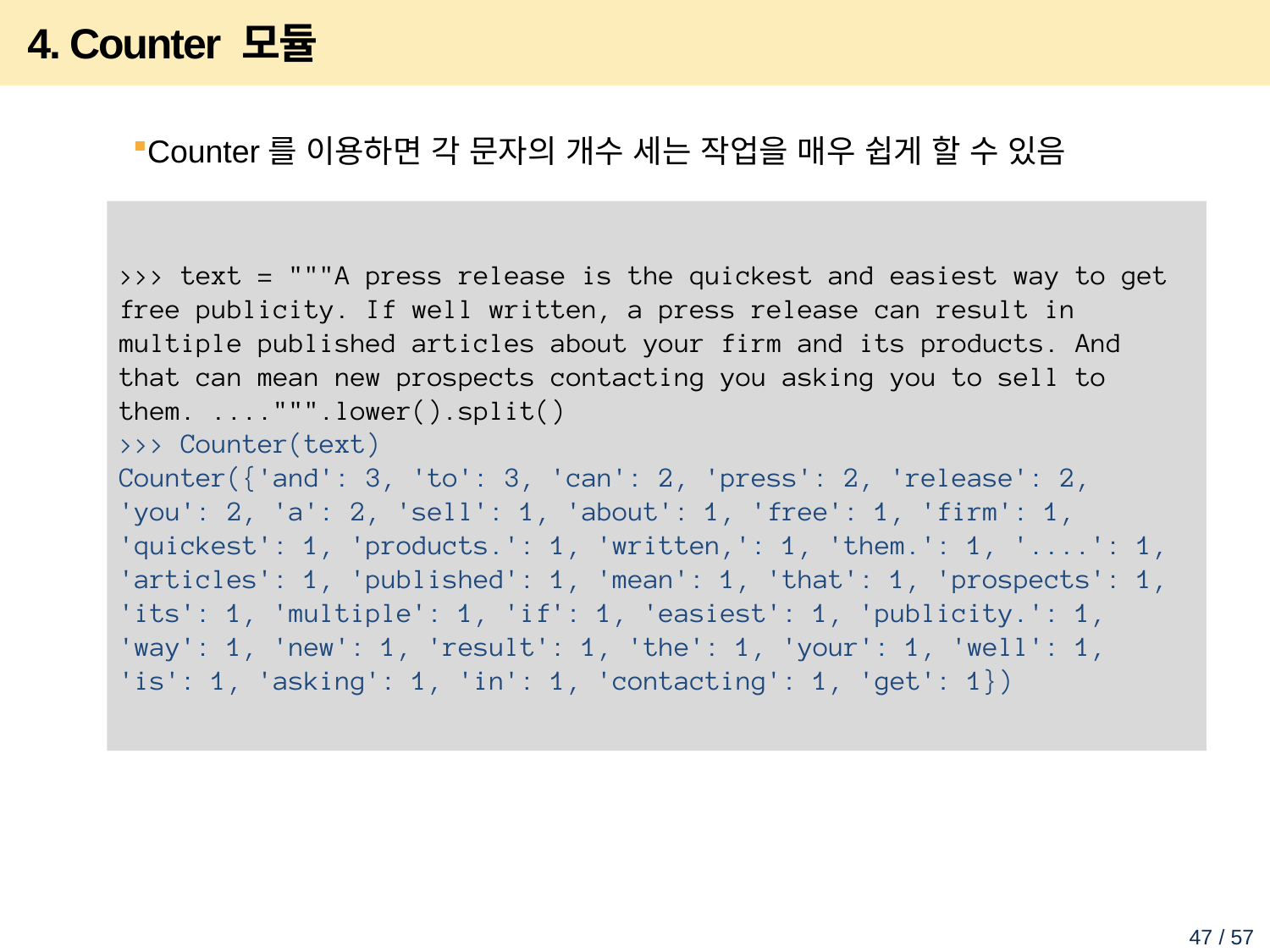

# 4. Counter 모듈
Counter를 이용하면 각 문자의 개수 세는 작업을 매우 쉽게 할 수 있음

>>> text = """A press release is the quickest and easiest way to get free publicity. If well written, a press release can result in multiple published articles about your firm and its products. And that can mean new prospects contacting you asking you to sell to them. ....""".lower().split()
>>> Counter(text)
Counter({'and': 3, 'to': 3, 'can': 2, 'press': 2, 'release': 2, 'you': 2, 'a': 2, 'sell': 1, 'about': 1, 'free': 1, 'firm': 1, 'quickest': 1, 'products.': 1, 'written,': 1, 'them.': 1, '....': 1, 'articles': 1, 'published': 1, 'mean': 1, 'that': 1, 'prospects': 1, 'its': 1, 'multiple': 1, 'if': 1, 'easiest': 1, 'publicity.': 1, 'way': 1, 'new': 1, 'result': 1, 'the': 1, 'your': 1, 'well': 1, 'is': 1, 'asking': 1, 'in': 1, 'contacting': 1, 'get': 1})